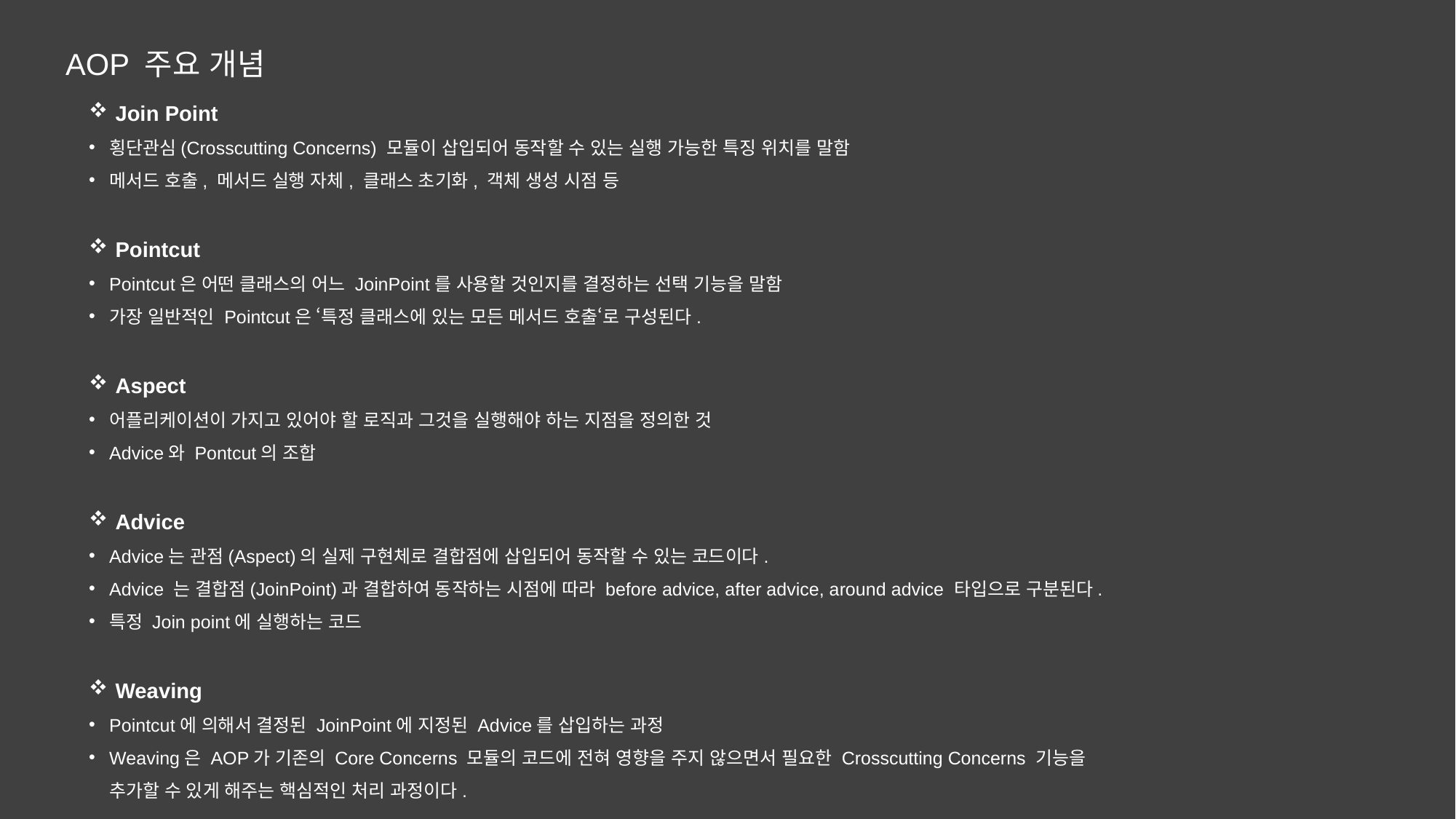

AOP 주요 개념
 Join Point
횡단관심(Crosscutting Concerns) 모듈이 삽입되어 동작할 수 있는 실행 가능한 특징 위치를 말함
메서드 호출, 메서드 실행 자체, 클래스 초기화, 객체 생성 시점 등

 Pointcut
Pointcut은 어떤 클래스의 어느 JoinPoint를 사용할 것인지를 결정하는 선택 기능을 말함
가장 일반적인 Pointcut은 ‘특정 클래스에 있는 모든 메서드 호출‘로 구성된다.

 Aspect
어플리케이션이 가지고 있어야 할 로직과 그것을 실행해야 하는 지점을 정의한 것
Advice와 Pontcut의 조합

 Advice
Advice는 관점(Aspect)의 실제 구현체로 결합점에 삽입되어 동작할 수 있는 코드이다.
Advice 는 결합점(JoinPoint)과 결합하여 동작하는 시점에 따라 before advice, after advice, around advice 타입으로 구분된다.
특정 Join point에 실행하는 코드

 Weaving
Pointcut에 의해서 결정된 JoinPoint에 지정된 Advice를 삽입하는 과정
Weaving은 AOP가 기존의 Core Concerns 모듈의 코드에 전혀 영향을 주지 않으면서 필요한 Crosscutting Concerns 기능을
추가할 수 있게 해주는 핵심적인 처리 과정이다.